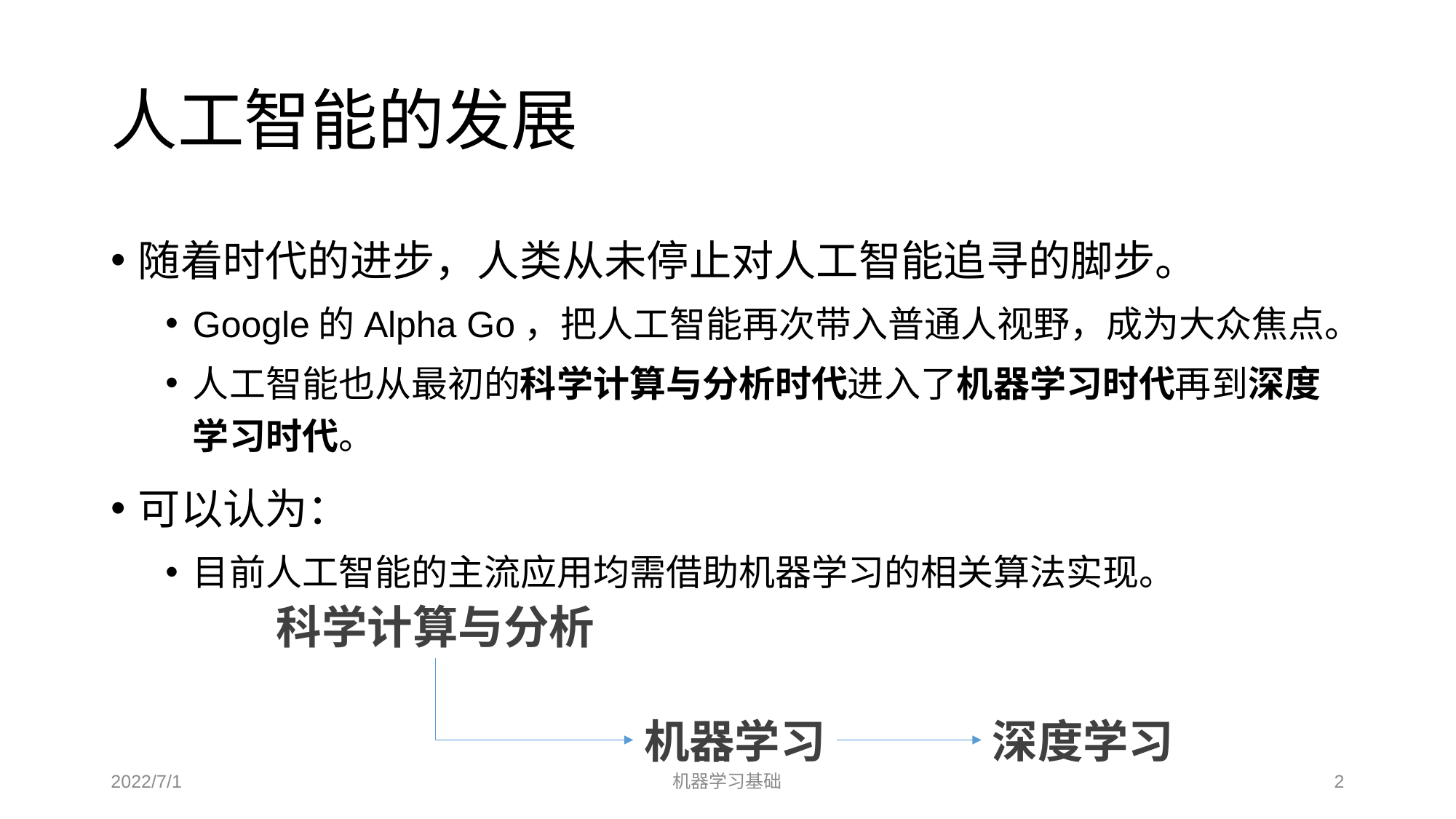

# 人工智能的发展
随着时代的进步，人类从未停止对人工智能追寻的脚步。
Google的Alpha Go，把人工智能再次带入普通人视野，成为大众焦点。
人工智能也从最初的科学计算与分析时代进入了机器学习时代再到深度学习时代。
可以认为：
目前人工智能的主流应用均需借助机器学习的相关算法实现。
科学计算与分析
机器学习
深度学习
2022/7/1
机器学习基础
2